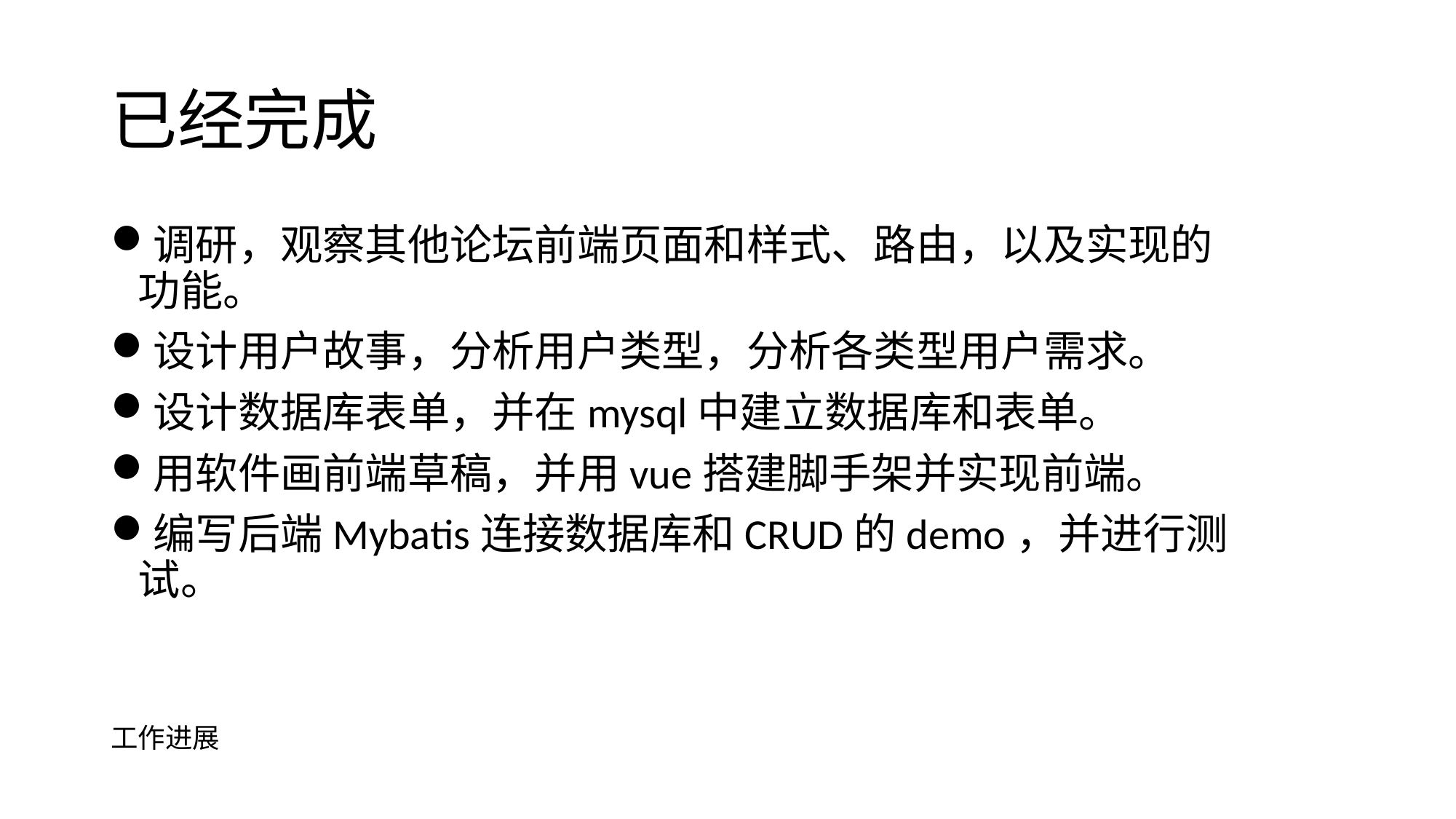

# 已经完成
调研，观察其他论坛前端页面和样式、路由，以及实现的功能。
设计用户故事，分析用户类型，分析各类型用户需求。
设计数据库表单，并在mysql中建立数据库和表单。
用软件画前端草稿，并用vue搭建脚手架并实现前端。
编写后端Mybatis连接数据库和CRUD的demo，并进行测试。
工作进展
6